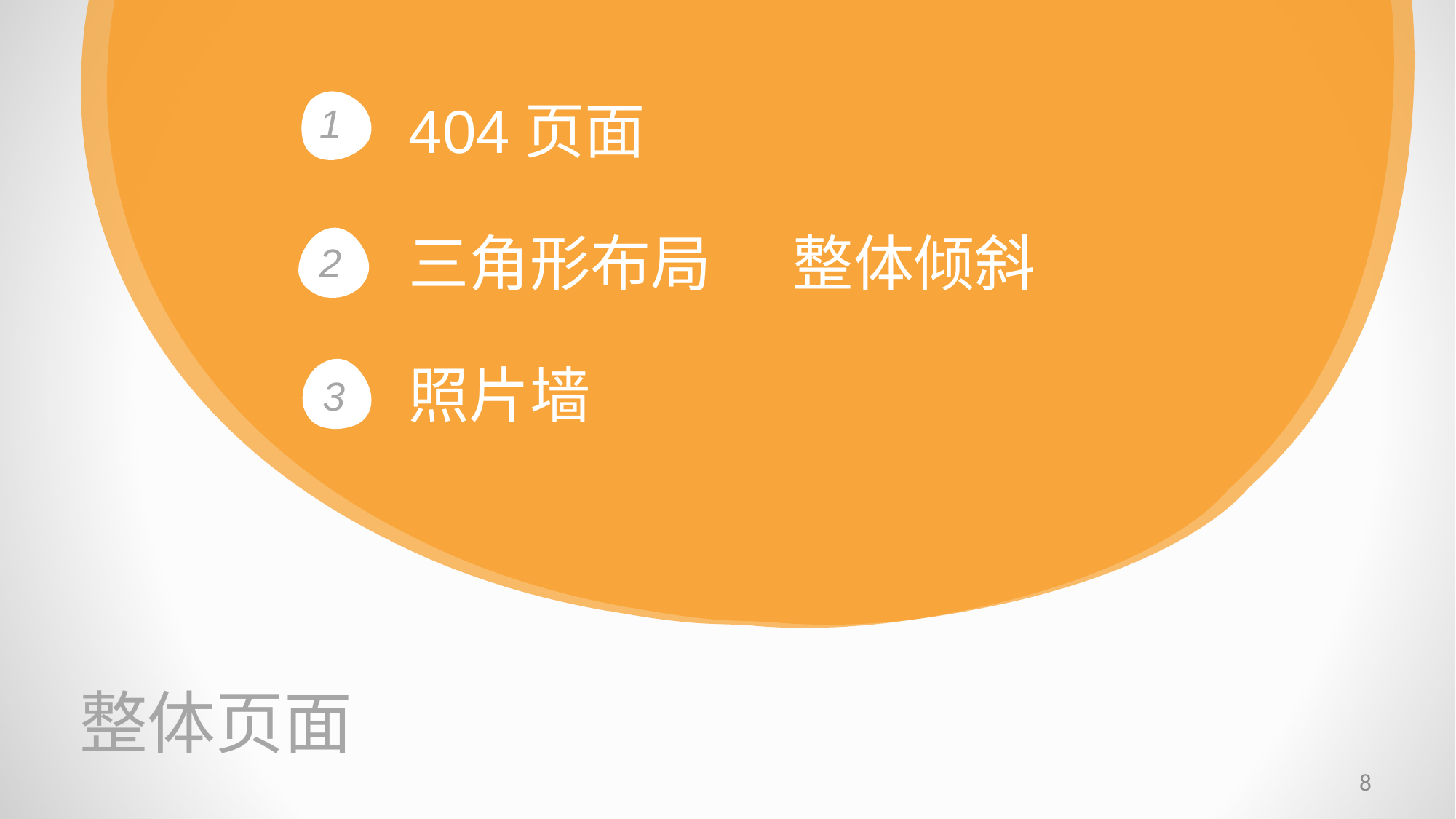

404页面

1
三角形布局      整体倾斜

2
照片墙

3
整体页面
8